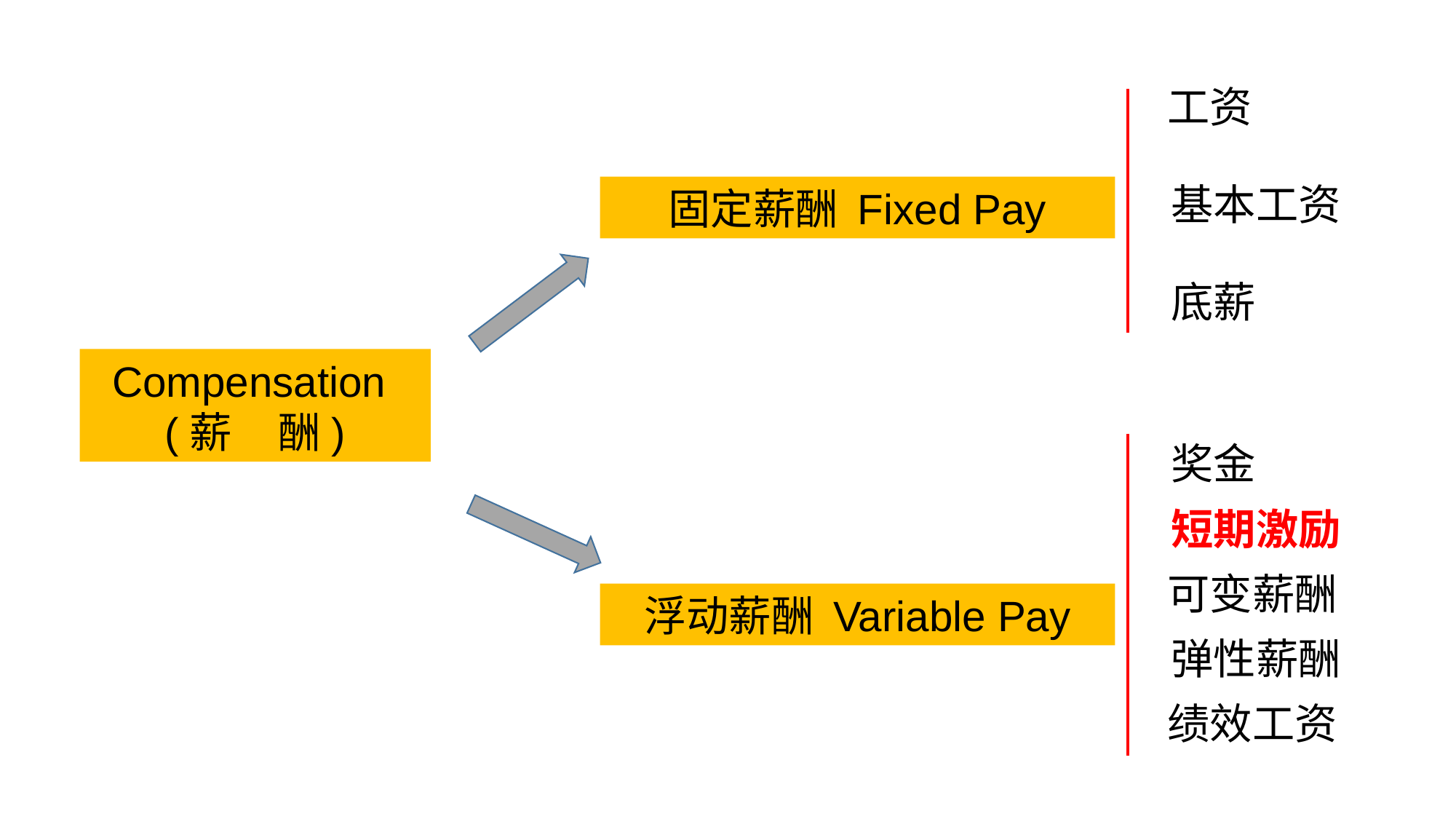

工资
基本工资
固定薪酬 Fixed Pay
底薪

Compensation
(薪     酬)
奖金
短期激励

可变薪酬
浮动薪酬 Variable Pay
弹性薪酬
绩效工资